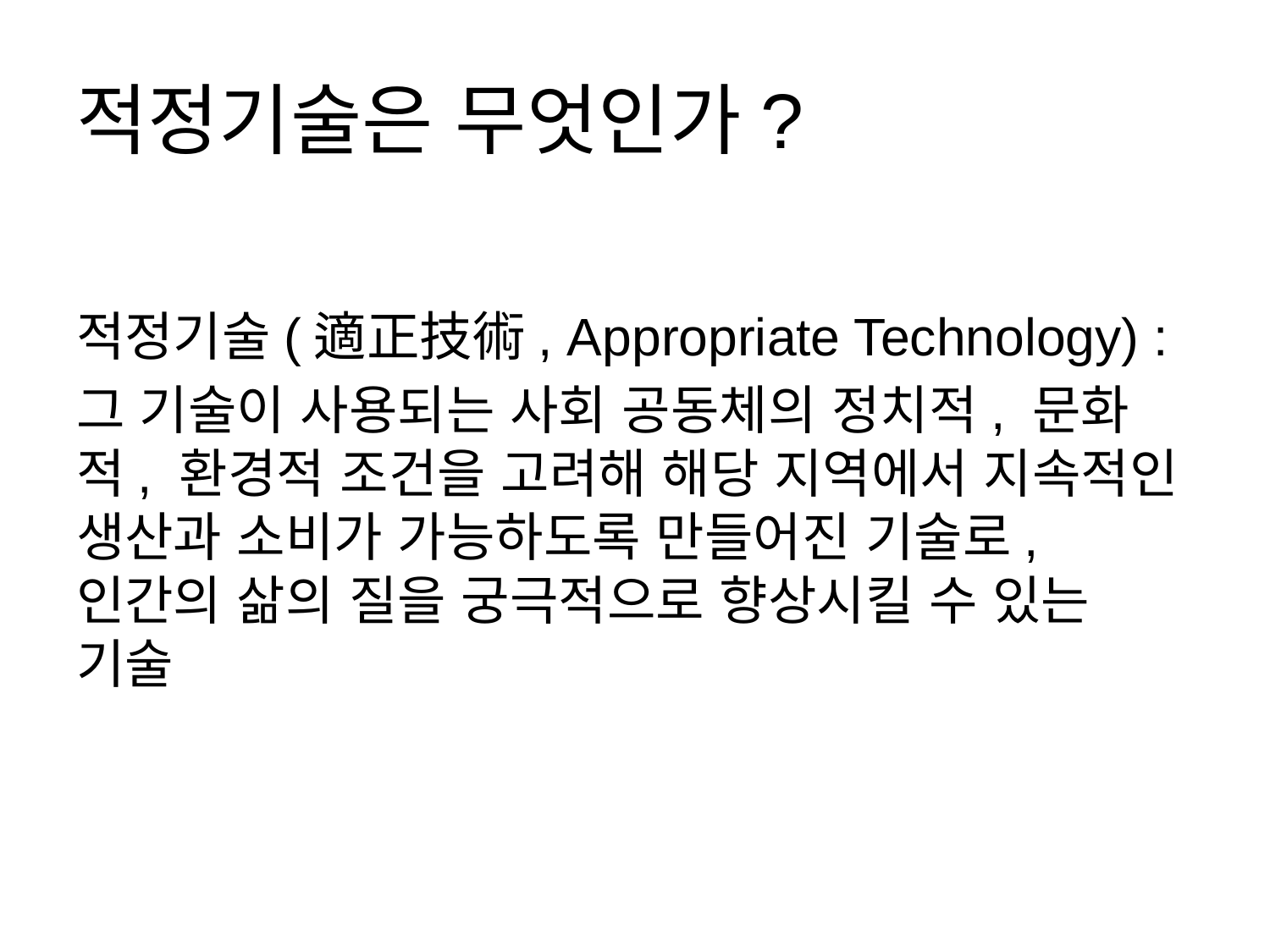

# 적정기술은 무엇인가?

적정기술(適正技術, Appropriate Technology) :
그 기술이 사용되는 사회 공동체의 정치적, 문화적, 환경적 조건을 고려해 해당 지역에서 지속적인 생산과 소비가 가능하도록 만들어진 기술로, 인간의 삶의 질을 궁극적으로 향상시킬 수 있는 기술